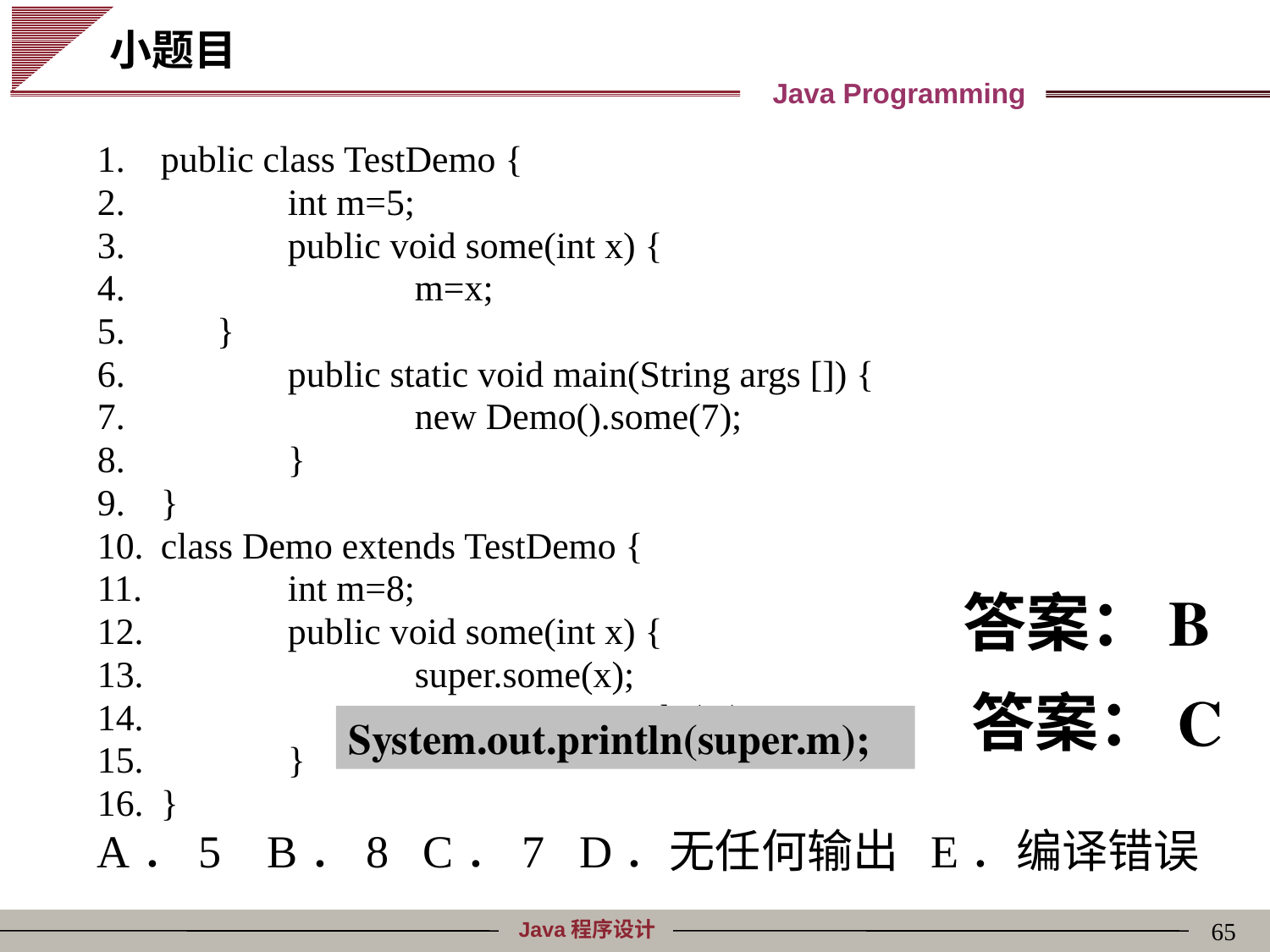

小题目
public class TestDemo {
	int m=5;
	public void some(int x) {
		m=x;
      }
	public static void main(String args []) {
		new Demo().some(7);
	}
}
class Demo extends TestDemo {
	int m=8;
	public void some(int x) {
		super.some(x);
		System.out.println(m);
	}
}
A．5    B．8   C．7   D．无任何输出  E．编译错误
答案：B
答案：C
System.out.println(super.m);